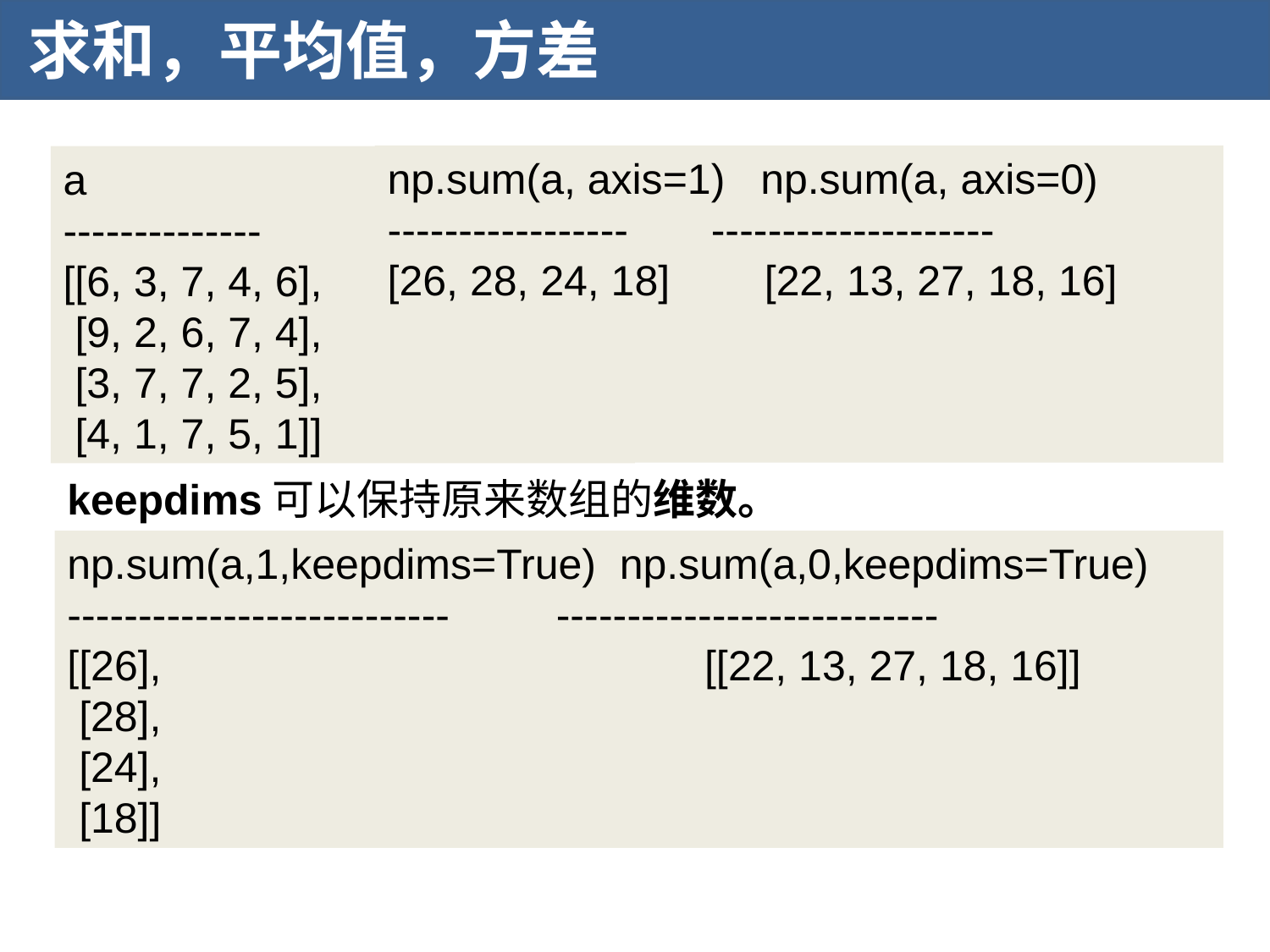

求和，平均值，方差
np.sum(a, axis=1)   np.sum(a, axis=0)
-----------------       --------------------
[26, 28, 24, 18]        [22, 13, 27, 18, 16]

a
--------------
[[6, 3, 7, 4, 6],
 [9, 2, 6, 7, 4],
 [3, 7, 7, 2, 5],
 [4, 1, 7, 5, 1]]
keepdims可以保持原来数组的维数。
np.sum(a,1,keepdims=True)  np.sum(a,0,keepdims=True)
---------------------------         ---------------------------
[[26],                                              [[22, 13, 27, 18, 16]]
 [28],
 [24],
 [18]]